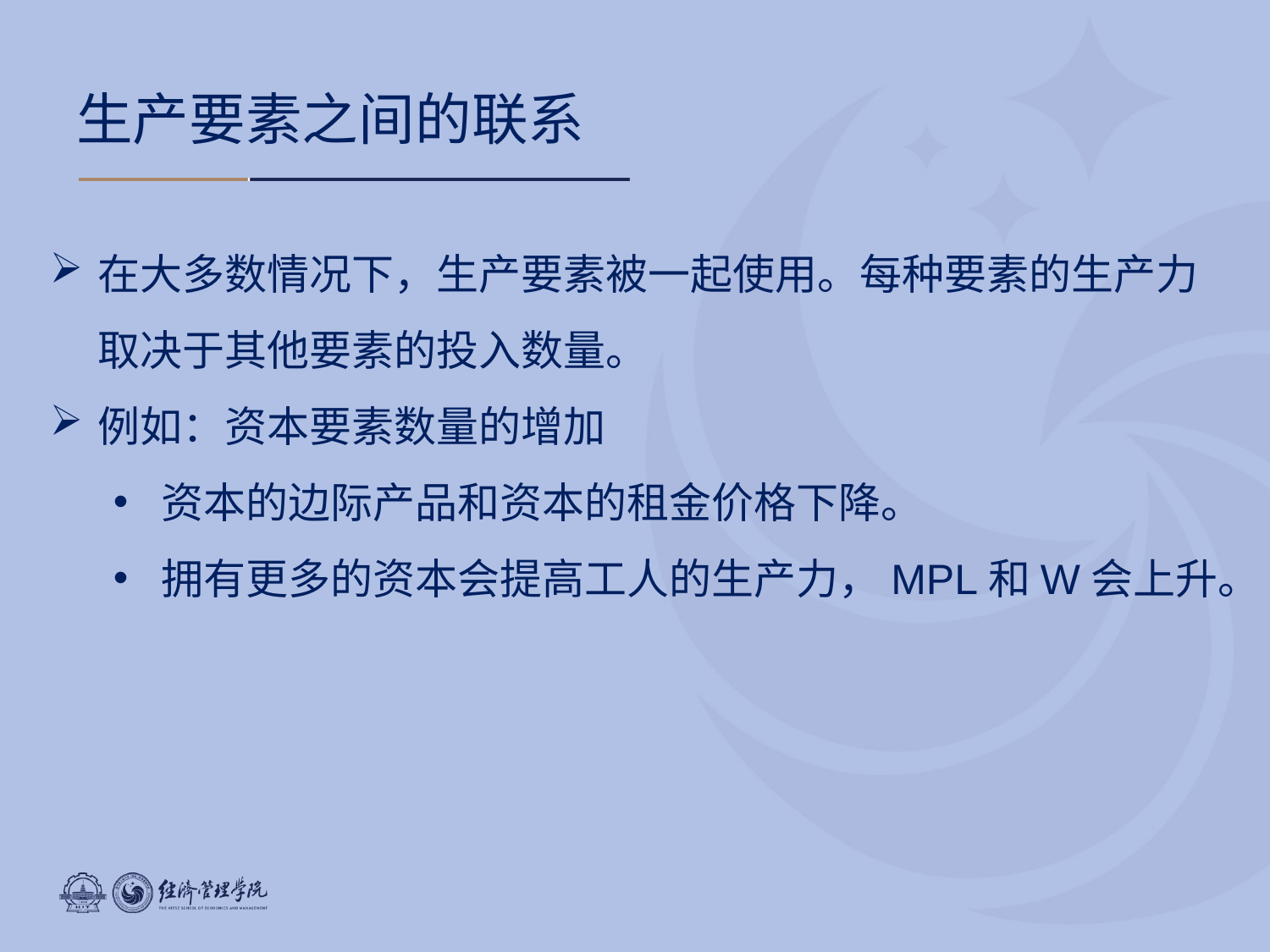

# 生产要素之间的联系
在大多数情况下，生产要素被一起使用。每种要素的生产力取决于其他要素的投入数量。
例如：资本要素数量的增加
资本的边际产品和资本的租金价格下降。
拥有更多的资本会提高工人的生产力，MPL和W会上升。